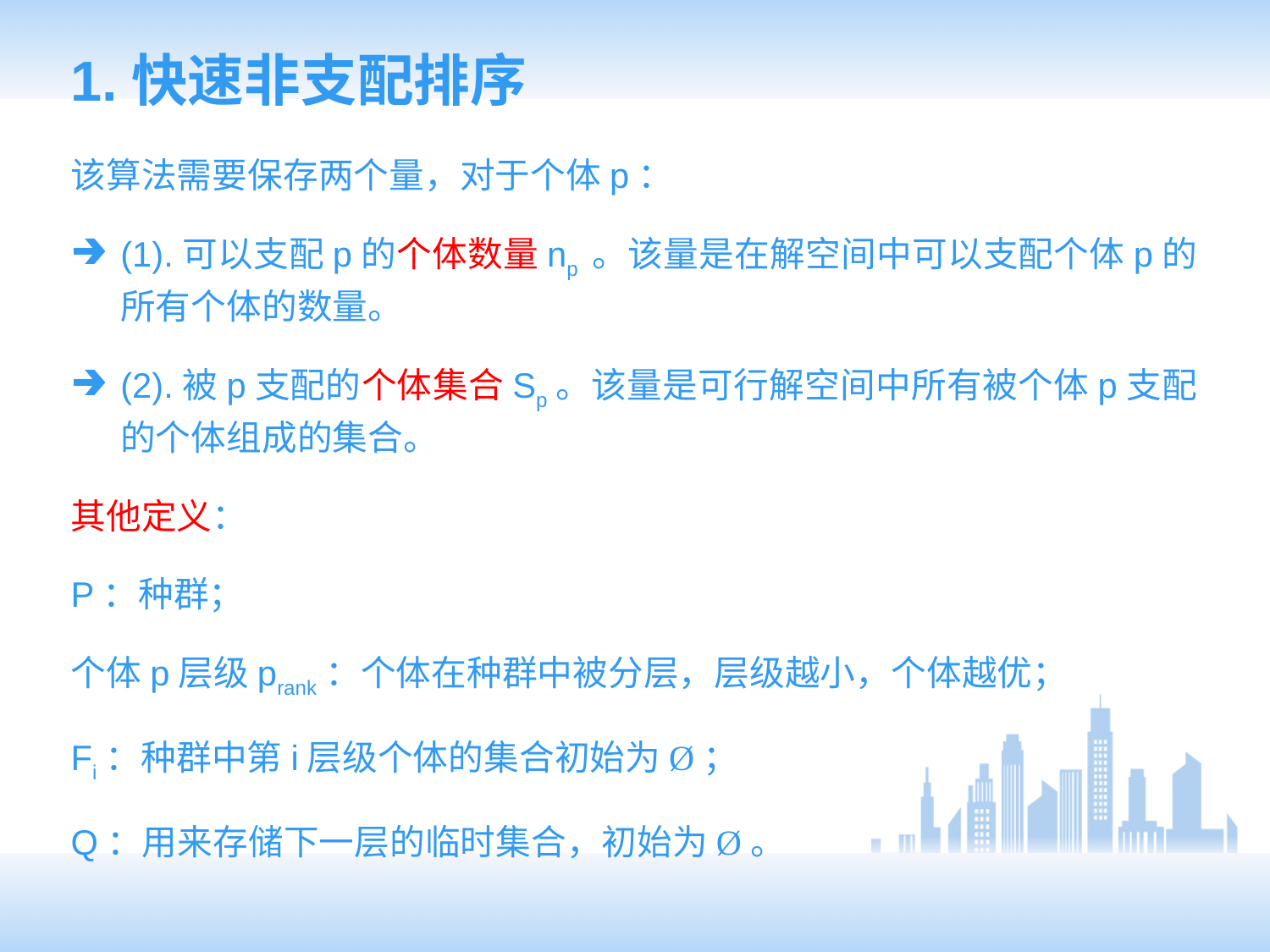

# 1.快速非支配排序
该算法需要保存两个量，对于个体p：
(1).可以支配p的个体数量np 。该量是在解空间中可以支配个体p的所有个体的数量。
(2).被p支配的个体集合Sp。该量是可行解空间中所有被个体p支配的个体组成的集合。
其他定义：
P：种群；
个体p层级prank：个体在种群中被分层，层级越小，个体越优；
Fi：种群中第i层级个体的集合初始为Ø；
Q：用来存储下一层的临时集合，初始为Ø。

11